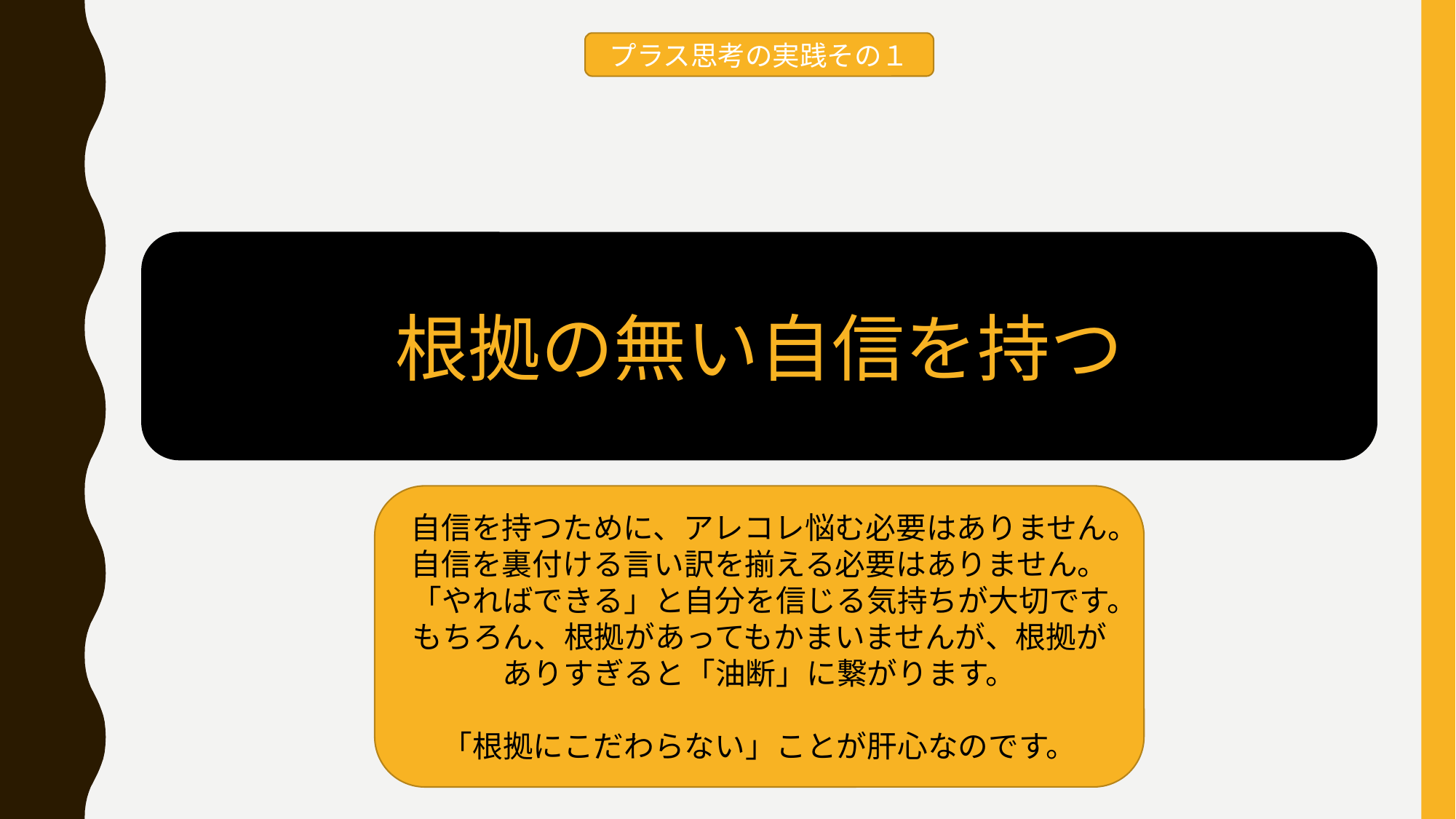

プラス思考の実践その１
根拠の無い自信を持つ
自信を持つために、アレコレ悩む必要はありません。
自信を裏付ける言い訳を揃える必要はありません。
「やればできる」と自分を信じる気持ちが大切です。
もちろん、根拠があってもかまいませんが、根拠がありすぎると「油断」に繋がります。

「根拠にこだわらない」ことが肝心なのです。